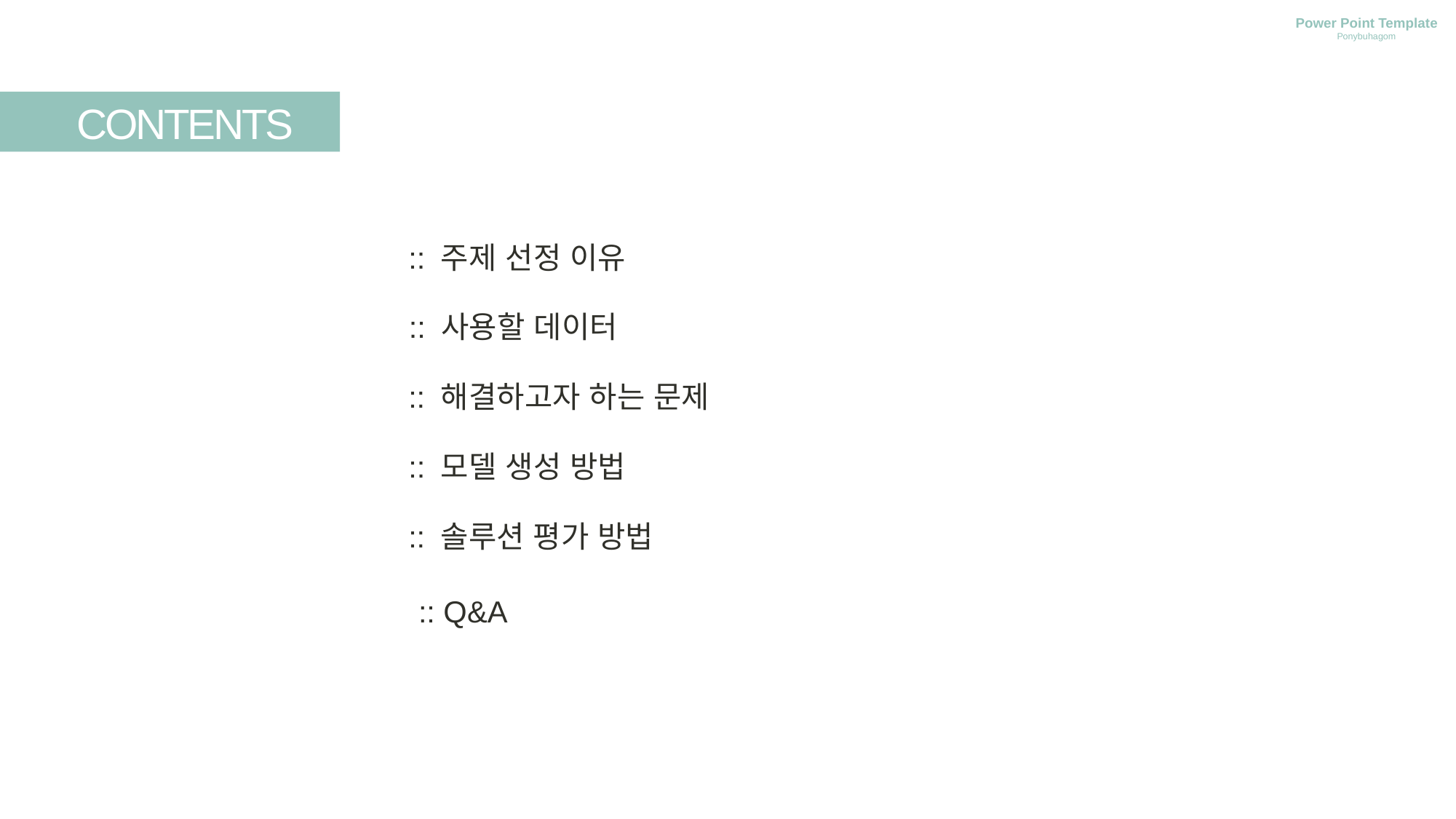

Power Point Template
Ponybuhagom
CONTENTS

:: 주제 선정 이유
:: 사용할 데이터
:: 해결하고자 하는 문제
:: 모델 생성 방법
:: 솔루션 평가 방법
:: Q&A